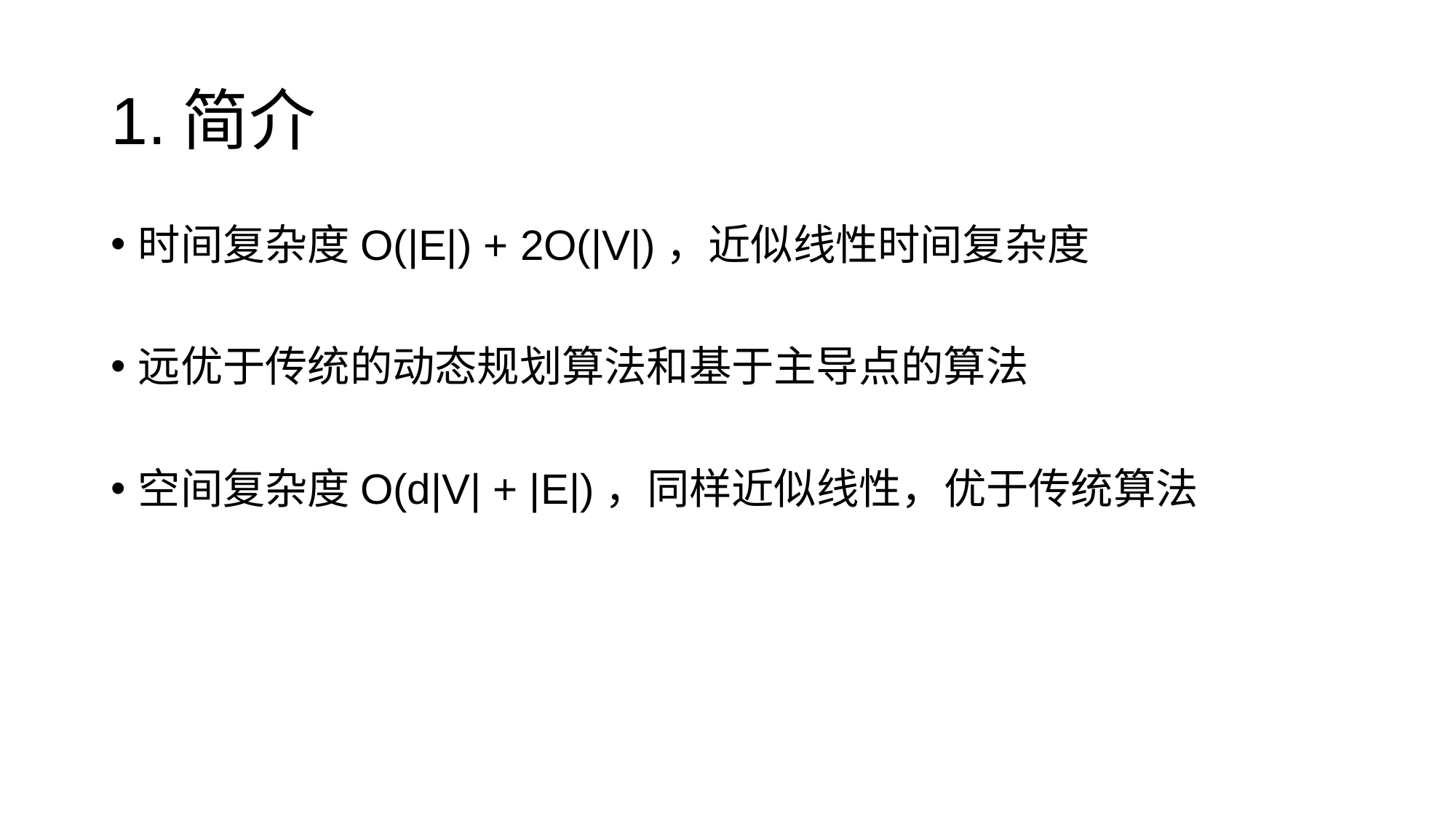

# 1.简介
时间复杂度O(|E|) + 2O(|V|)，近似线性时间复杂度

远优于传统的动态规划算法和基于主导点的算法

空间复杂度O(d|V| + |E|)，同样近似线性，优于传统算法